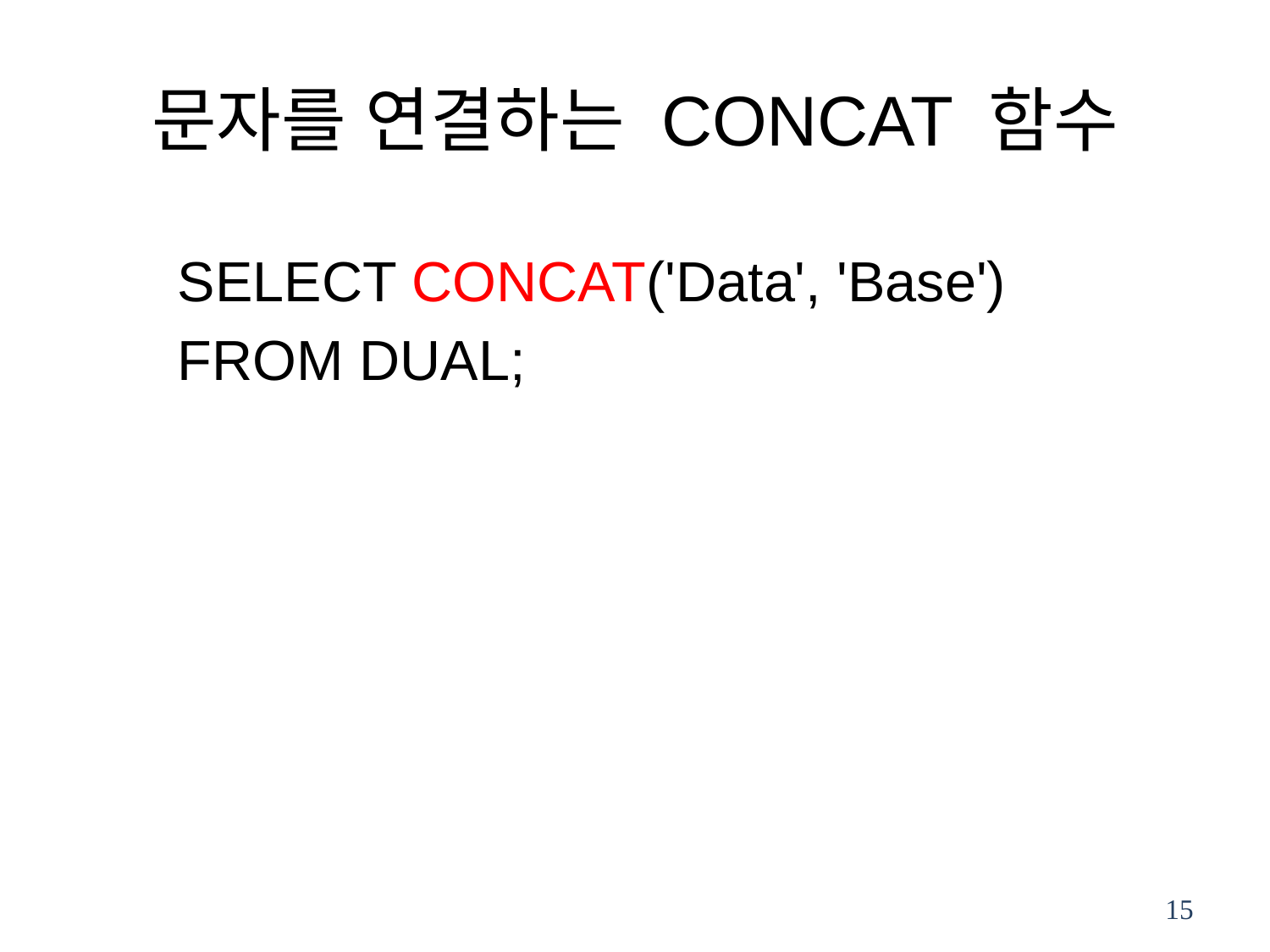

# 문자를 연결하는 CONCAT 함수
SELECT CONCAT('Data', 'Base')
FROM DUAL;

15